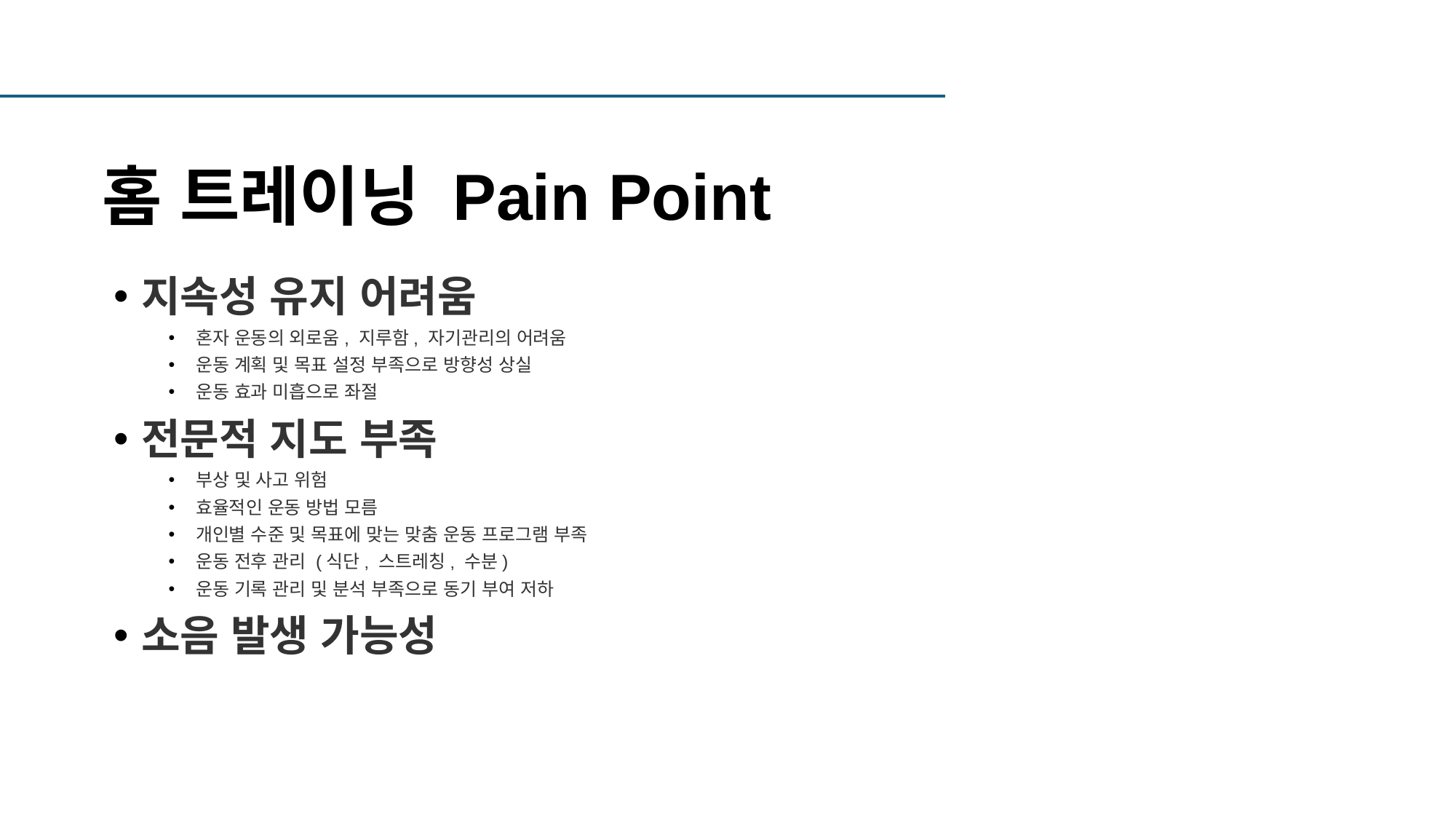

# 홈 트레이닝 Pain Point
지속성 유지 어려움
혼자 운동의 외로움, 지루함, 자기관리의 어려움
운동 계획 및 목표 설정 부족으로 방향성 상실
운동 효과 미흡으로 좌절
전문적 지도 부족
부상 및 사고 위험
효율적인 운동 방법 모름
개인별 수준 및 목표에 맞는 맞춤 운동 프로그램 부족
운동 전후 관리 (식단, 스트레칭, 수분)
운동 기록 관리 및 분석 부족으로 동기 부여 저하
소음 발생 가능성